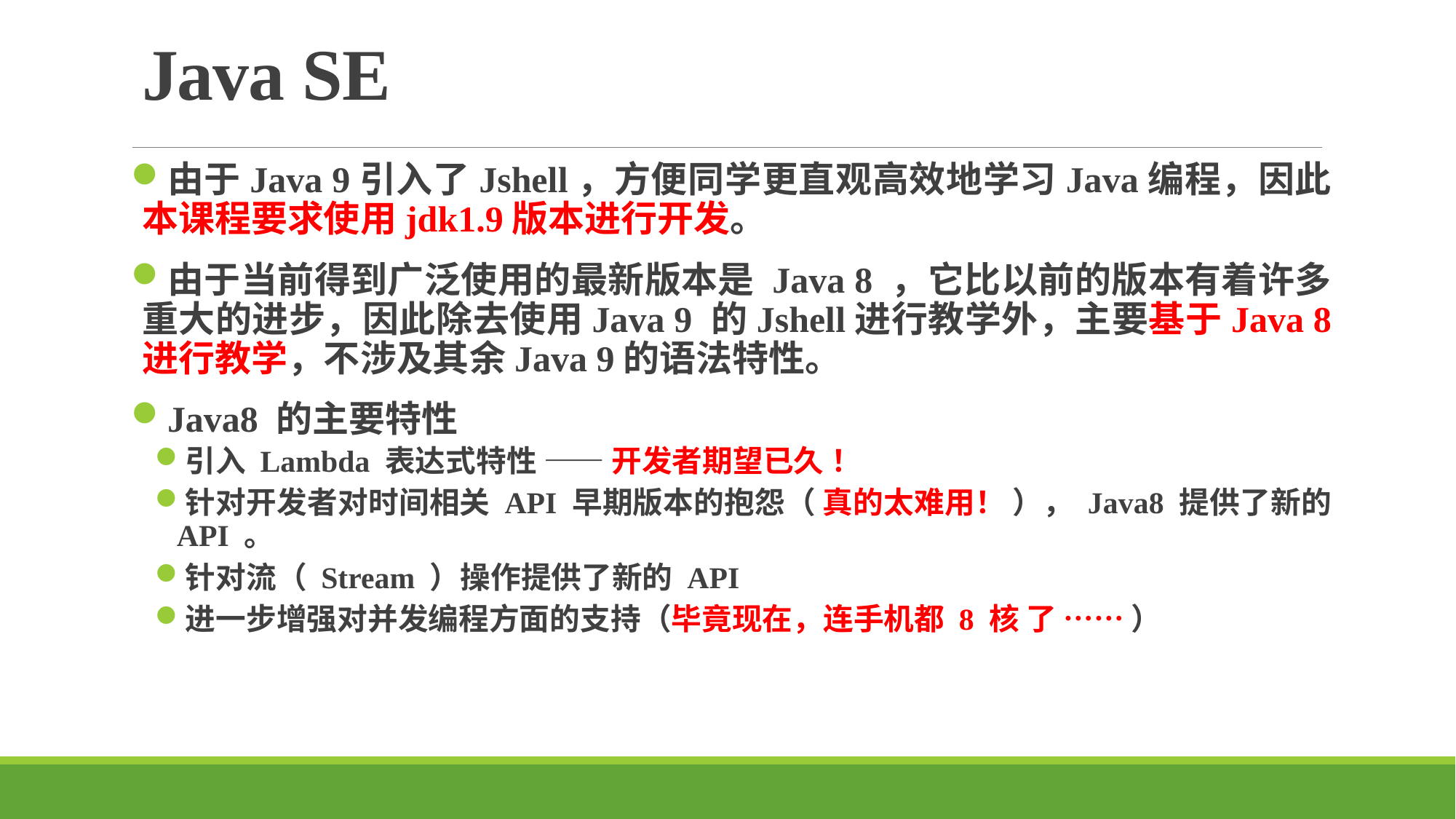

# Java SE
由于Java 9引入了Jshell，方便同学更直观高效地学习Java编程，因此本课程要求使用jdk1.9版本进行开发。
由于当前得到广泛使用的最新版本是 Java 8 ，它比以前的版本有着许多重大的进步，因此除去使用Java 9 的Jshell进行教学外，主要基于Java 8 进行教学，不涉及其余Java 9的语法特性。
Java8 的主要特性
引入 Lambda 表达式特性 —— 开发者期望已久 ！
针对开发者对时间相关 API 早期版本的抱怨（ 真的太难用！ ）， Java8 提供了新的 API 。
针对流（ Stream ）操作提供了新的 API
进一步增强对并发编程方面的支持（毕竟现在，连手机都 8 核 了 …… ）